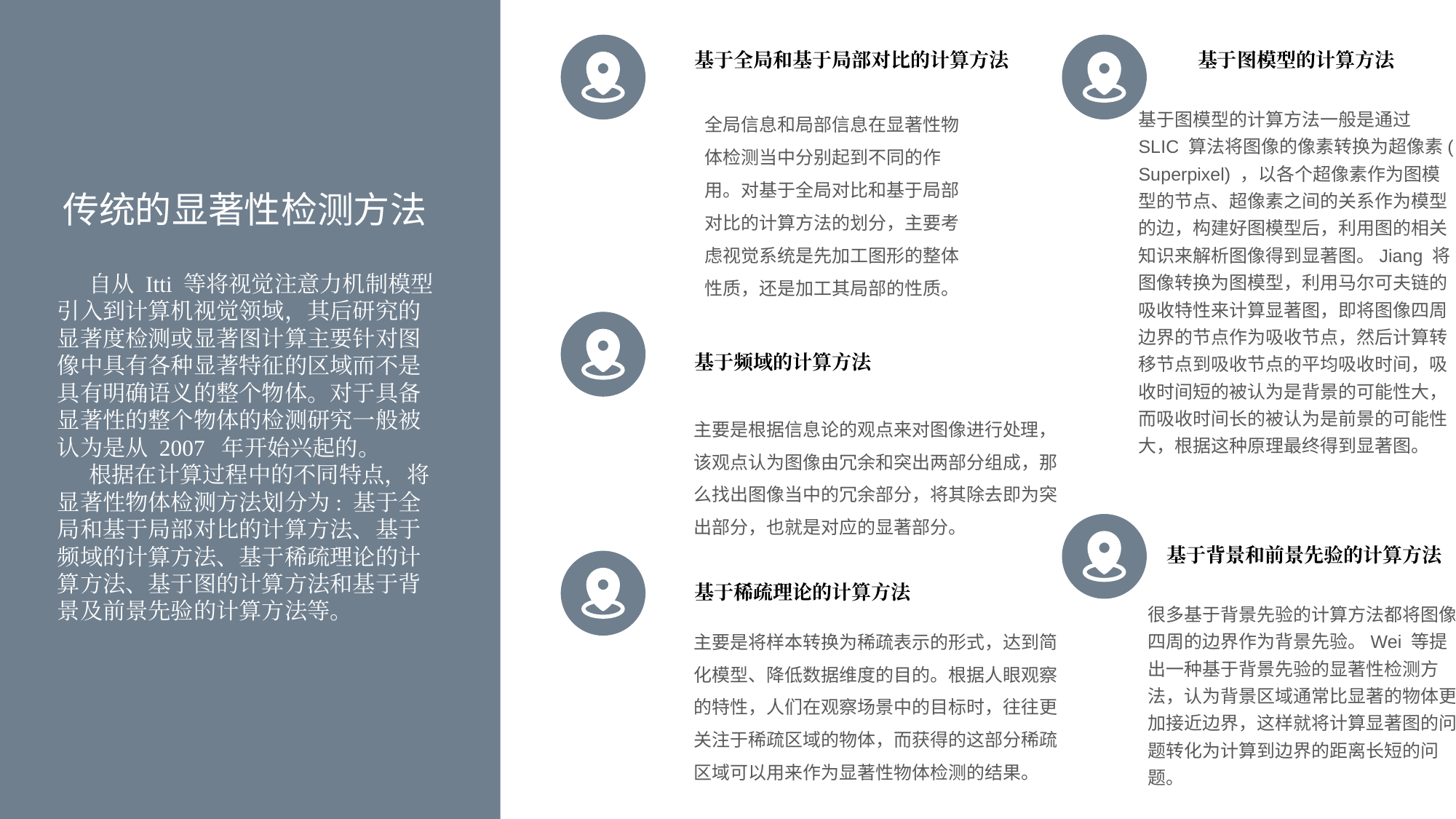

基于全局和基于局部对比的计算方法
基于图模型的计算方法
全局信息和局部信息在显著性物体检测当中分别起到不同的作用。对基于全局对比和基于局部对比的计算方法的划分，主要考虑视觉系统是先加工图形的整体性质，还是加工其局部的性质。
基于图模型的计算方法一般是通过 SLIC 算法将图像的像素转换为超像素( Superpixel) ，以各个超像素作为图模型的节点、超像素之间的关系作为模型的边，构建好图模型后，利用图的相关知识来解析图像得到显著图。Jiang 将图像转换为图模型，利用马尔可夫链的吸收特性来计算显著图，即将图像四周边界的节点作为吸收节点，然后计算转移节点到吸收节点的平均吸收时间，吸收时间短的被认为是背景的可能性大，而吸收时间长的被认为是前景的可能性大，根据这种原理最终得到显著图。
传统的显著性检测方法
自从 Itti 等将视觉注意力机制模型引入到计算机视觉领域，其后研究的显著度检测或显著图计算主要针对图像中具有各种显著特征的区域而不是具有明确语义的整个物体。对于具备显著性的整个物体的检测研究一般被认为是从 2007  年开始兴起的。
根据在计算过程中的不同特点，将显著性物体检测方法划分为: 基于全局和基于局部对比的计算方法、基于频域的计算方法、基于稀疏理论的计算方法、基于图的计算方法和基于背景及前景先验的计算方法等。

基于频域的计算方法
主要是根据信息论的观点来对图像进行处理，该观点认为图像由冗余和突出两部分组成，那么找出图像当中的冗余部分，将其除去即为突出部分，也就是对应的显著部分。

基于背景和前景先验的计算方法

基于稀疏理论的计算方法
很多基于背景先验的计算方法都将图像四周的边界作为背景先验。Wei 等提出一种基于背景先验的显著性检测方法，认为背景区域通常比显著的物体更加接近边界，这样就将计算显著图的问题转化为计算到边界的距离长短的问题。
主要是将样本转换为稀疏表示的形式，达到简化模型、降低数据维度的目的。根据人眼观察的特性，人们在观察场景中的目标时，往往更关注于稀疏区域的物体，而获得的这部分稀疏区域可以用来作为显著性物体检测的结果。